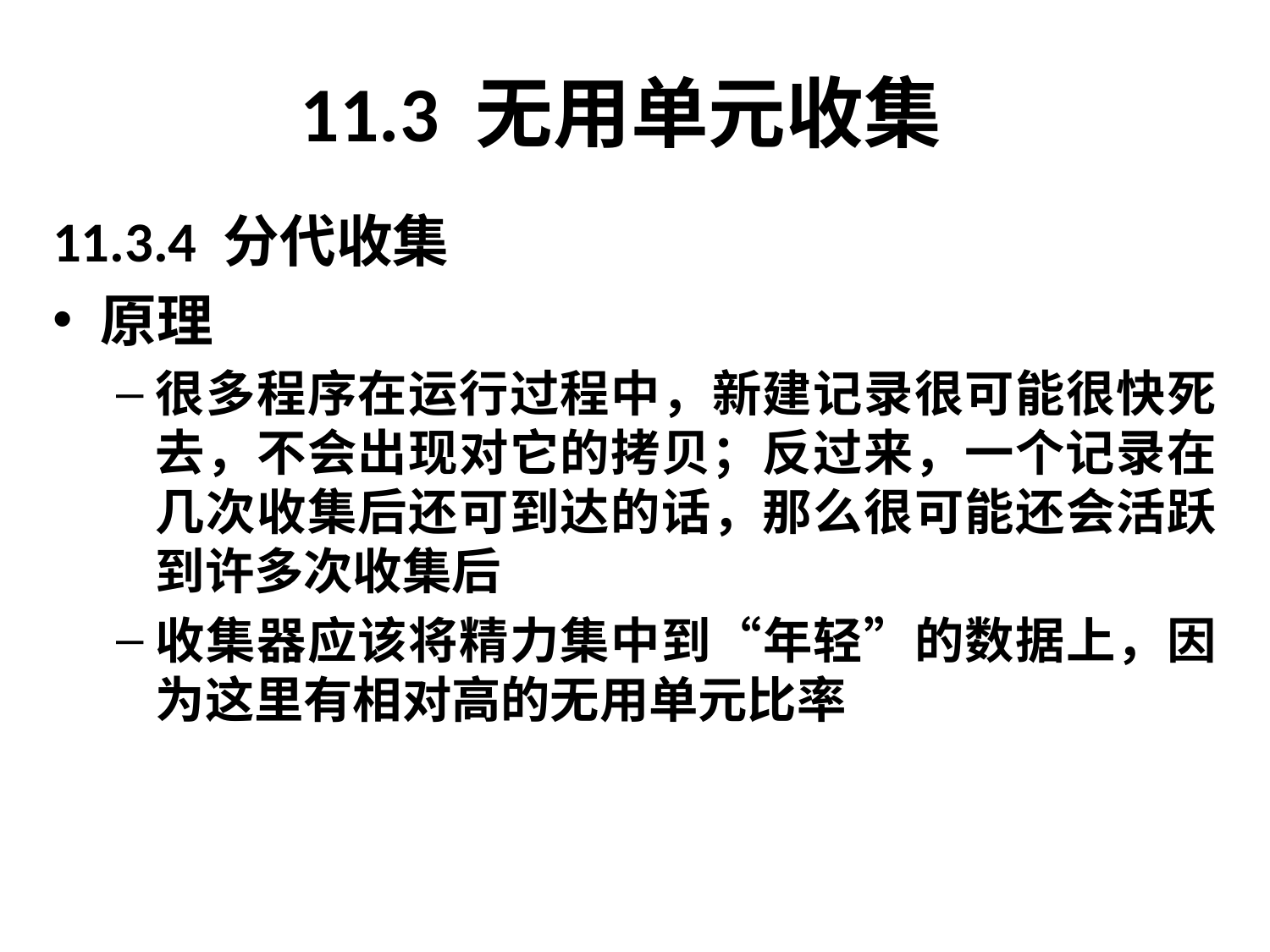

# 11.3 无用单元收集
11.3.4 分代收集
原理
很多程序在运行过程中，新建记录很可能很快死去，不会出现对它的拷贝；反过来，一个记录在几次收集后还可到达的话，那么很可能还会活跃到许多次收集后
收集器应该将精力集中到“年轻”的数据上，因为这里有相对高的无用单元比率